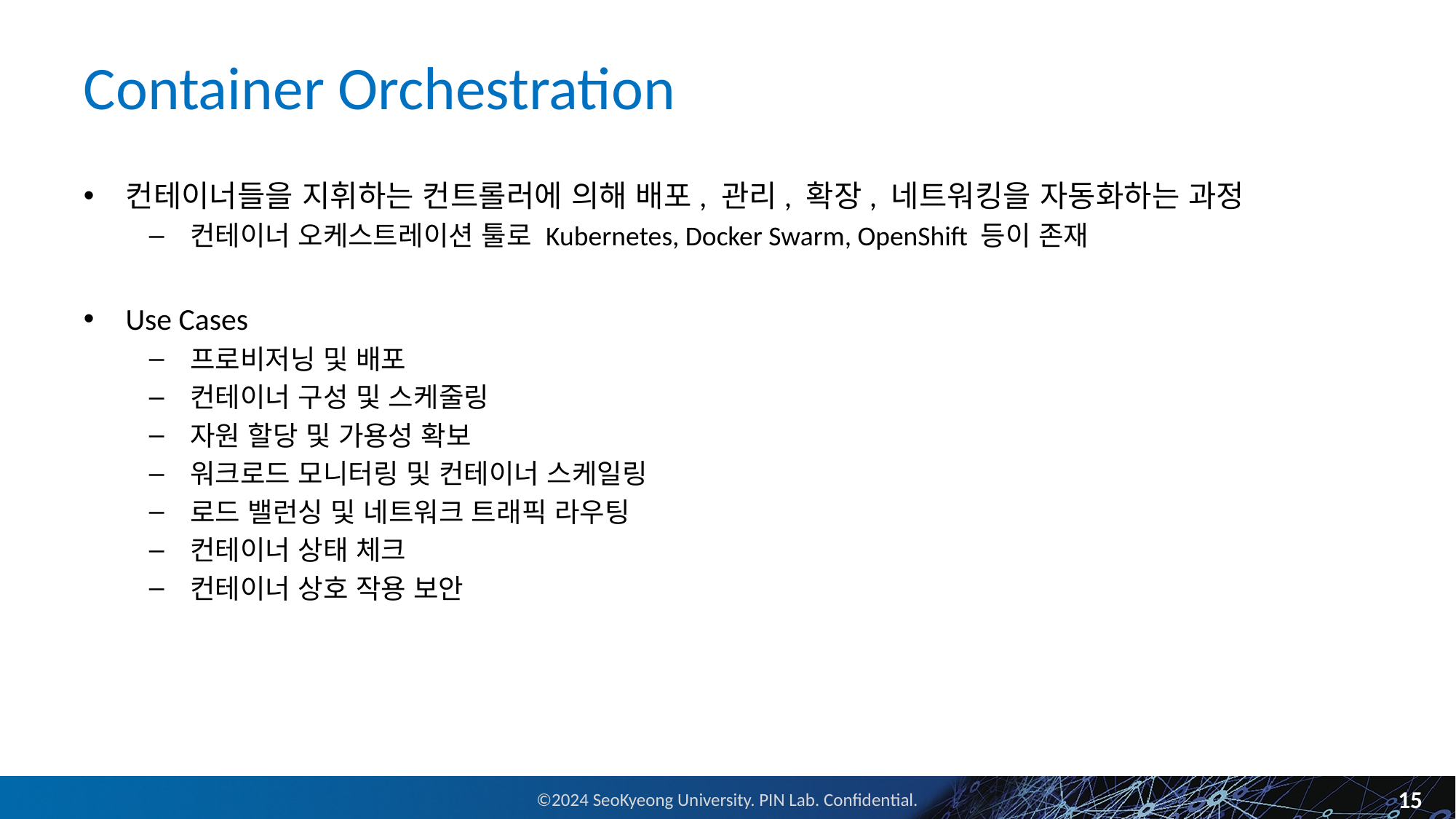

# Container Orchestration
컨테이너들을 지휘하는 컨트롤러에 의해 배포, 관리, 확장, 네트워킹을 자동화하는 과정
컨테이너 오케스트레이션 툴로 Kubernetes, Docker Swarm, OpenShift 등이 존재

Use Cases
프로비저닝 및 배포
컨테이너 구성 및 스케줄링
자원 할당 및 가용성 확보
워크로드 모니터링 및 컨테이너 스케일링
로드 밸런싱 및 네트워크 트래픽 라우팅
컨테이너 상태 체크
컨테이너 상호 작용 보안
15